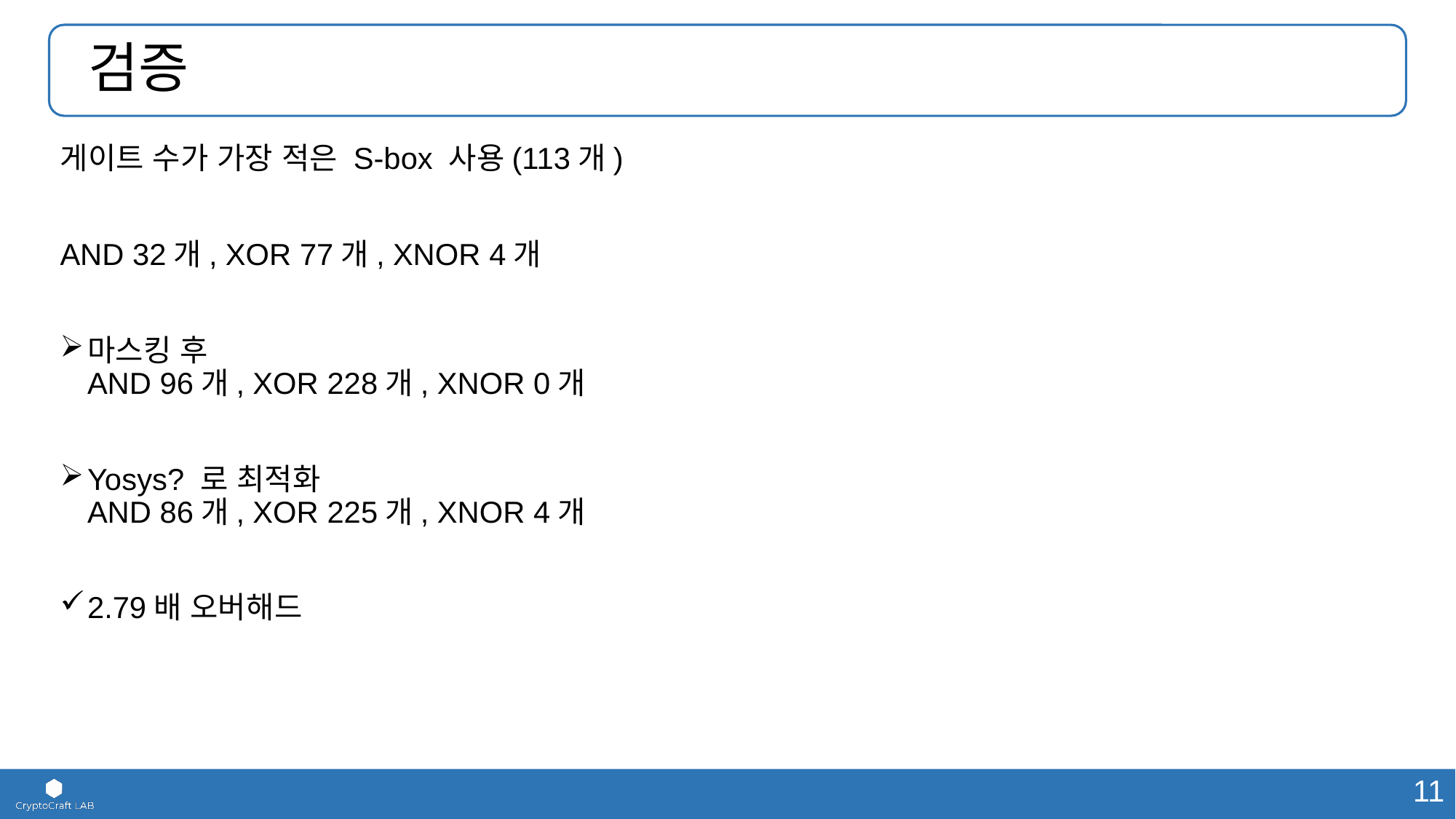

# 검증
게이트 수가 가장 적은 S-box 사용(113개)

AND 32개, XOR 77개, XNOR 4개

마스킹 후
AND 96개, XOR 228개, XNOR 0개

Yosys? 로 최적화
AND 86개, XOR 225개, XNOR 4개

2.79배 오버해드